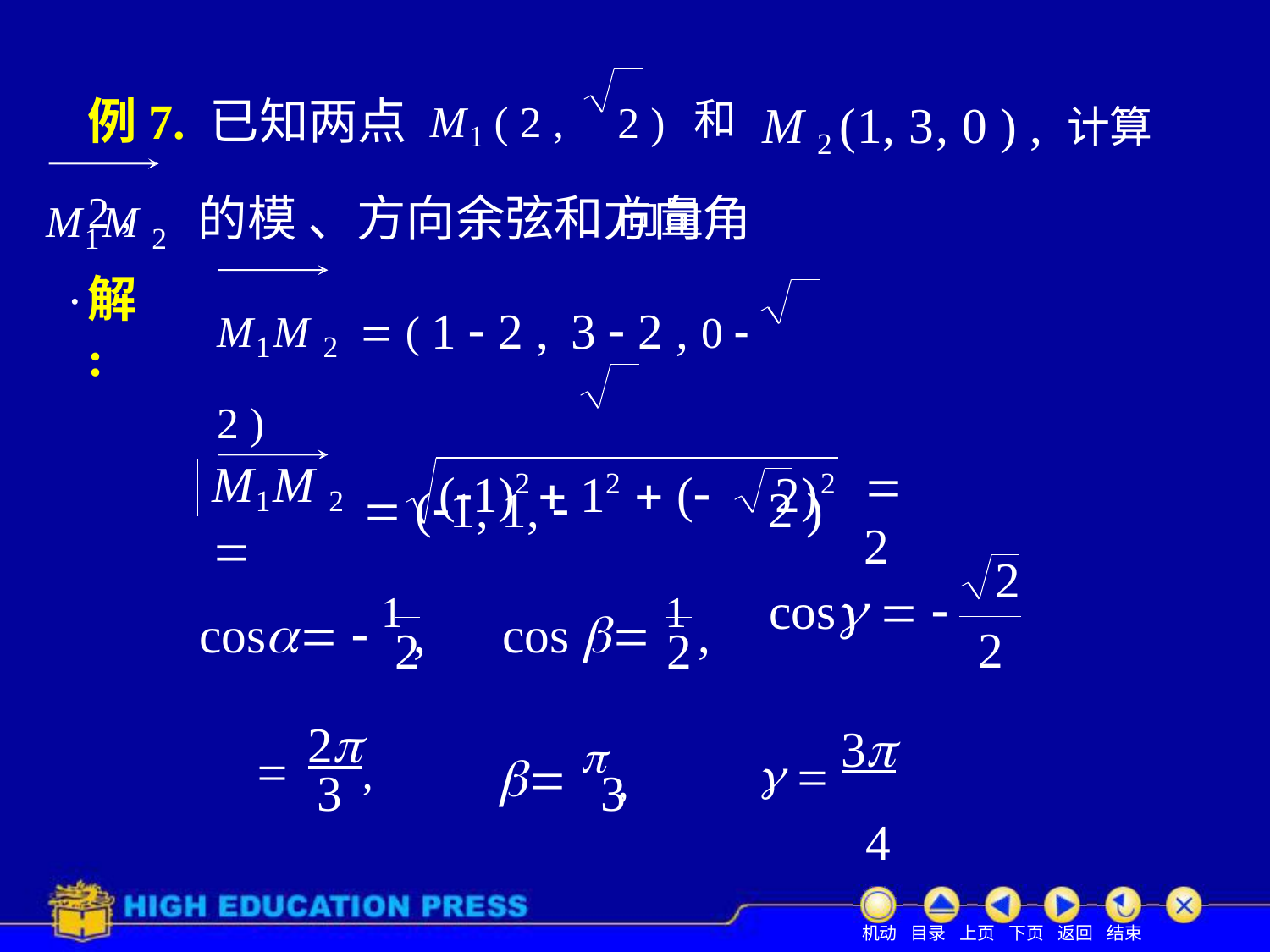

# 例7. 已知两点 M1 ( 2 , 2 ,
2 ) 和M 2 (1, 3, 0 ) , 计算向量

M1M 2 的模 、方向余弦和方向角 .
M1M 2 = ( 1 − 2 ,	3 − 2 , 0 −	2 )
= (−1, 1, −	2 )

解:

M1M 2	=

= 2

(−1)2 + 12 + (−	2)2

2

cosγ = −
γ = 3π
4
cosα= − 1 ,
cos β= 1 ,

2

2
2

= 2π,
β= π ,
3
3

机动 目录 上页 下页 返回 结束